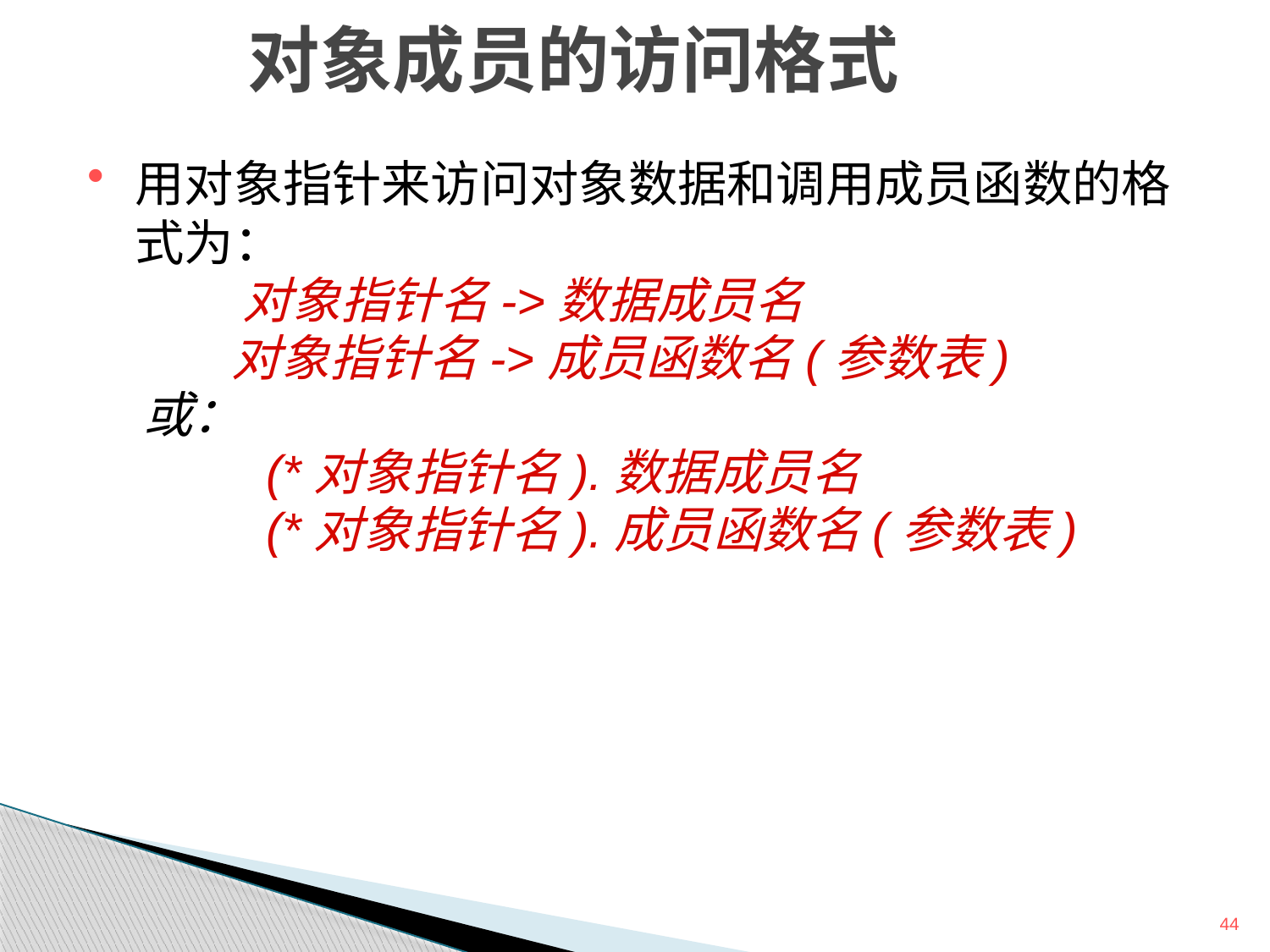

# 对象成员的访问格式
用对象指针来访问对象数据和调用成员函数的格式为：
             对象指针名->数据成员名
            对象指针名->成员函数名(参数表)
    或：
             (*对象指针名).数据成员名
             (*对象指针名).成员函数名(参数表)
44